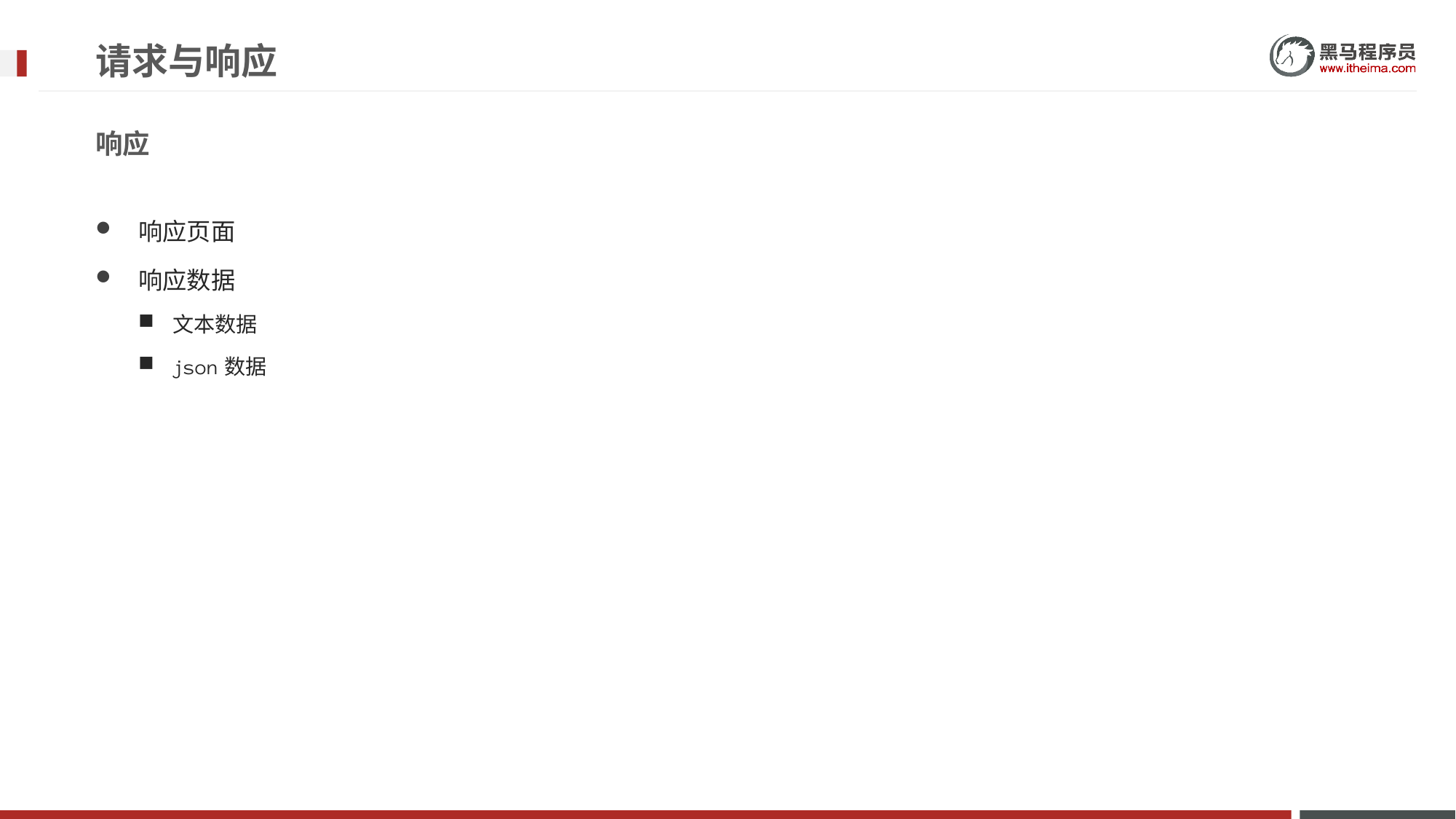

# 请求与响应
响应
响应页面
响应数据
文本数据
json数据